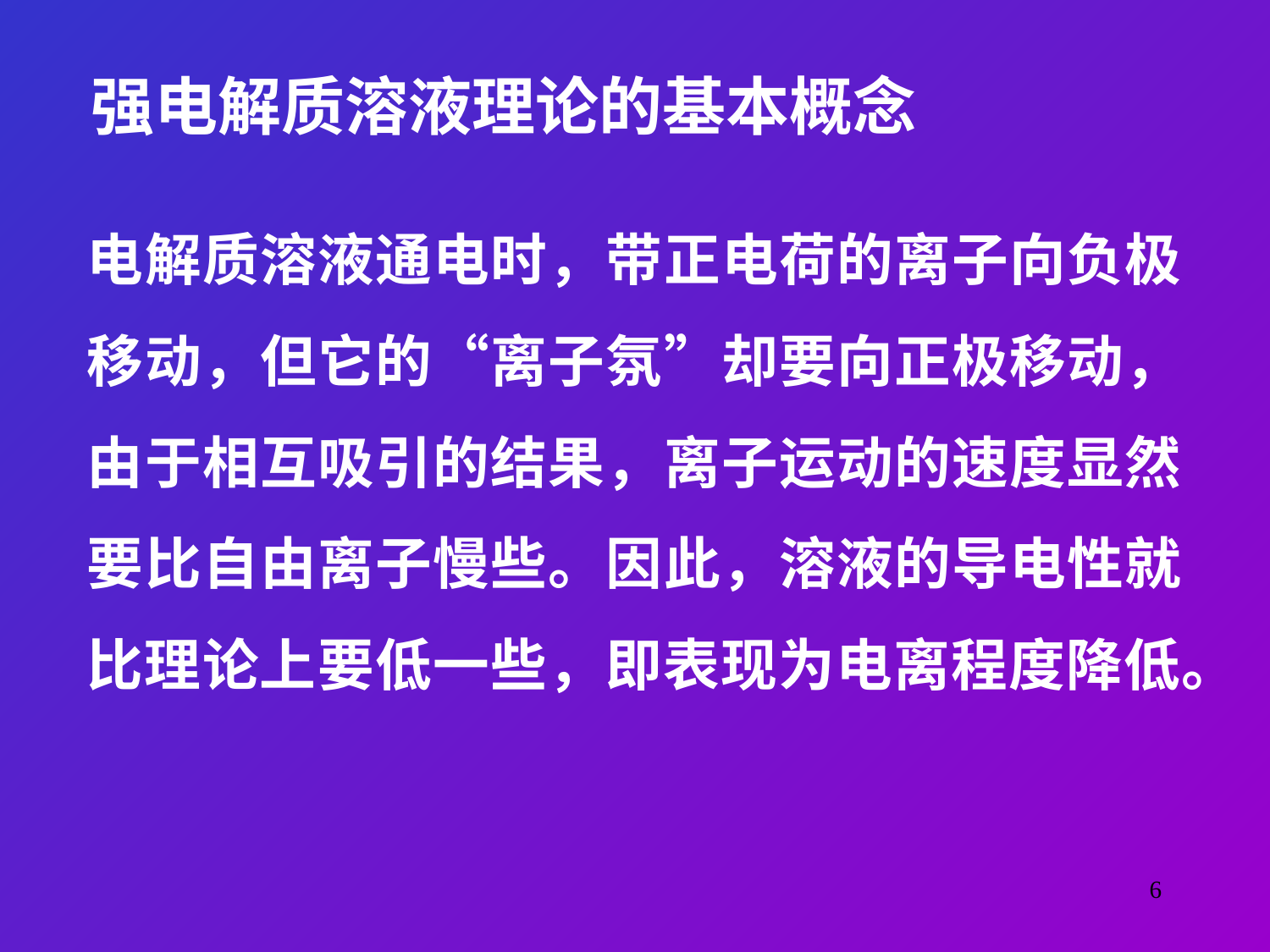

强电解质溶液理论的基本概念
电解质溶液通电时，带正电荷的离子向负极移动，但它的“离子氛”却要向正极移动，由于相互吸引的结果，离子运动的速度显然要比自由离子慢些。因此，溶液的导电性就比理论上要低一些，即表现为电离程度降低。
6